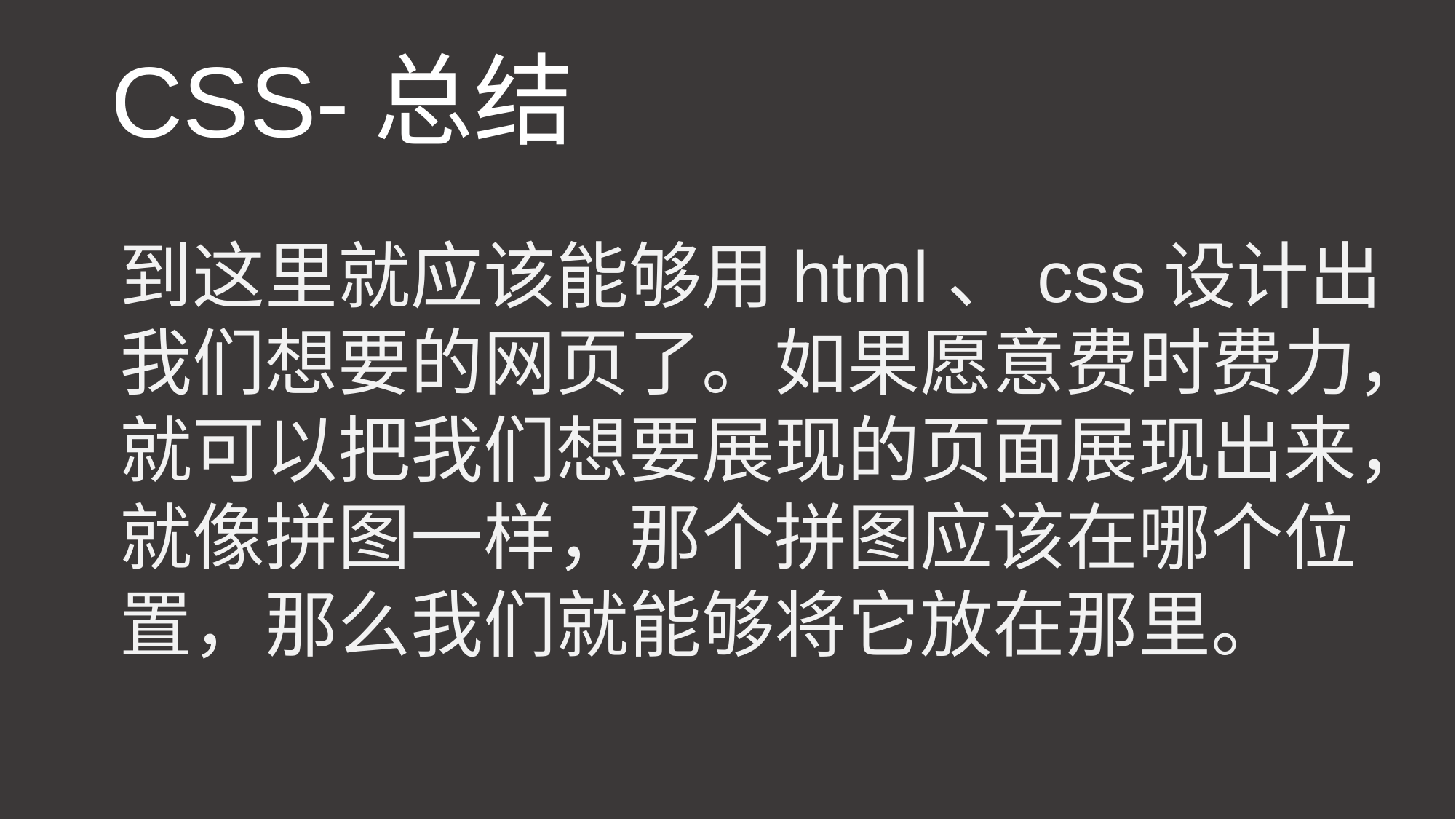

CSS-总结
到这里就应该能够用html、css设计出我们想要的网页了。如果愿意费时费力，就可以把我们想要展现的页面展现出来，就像拼图一样，那个拼图应该在哪个位置，那么我们就能够将它放在那里。